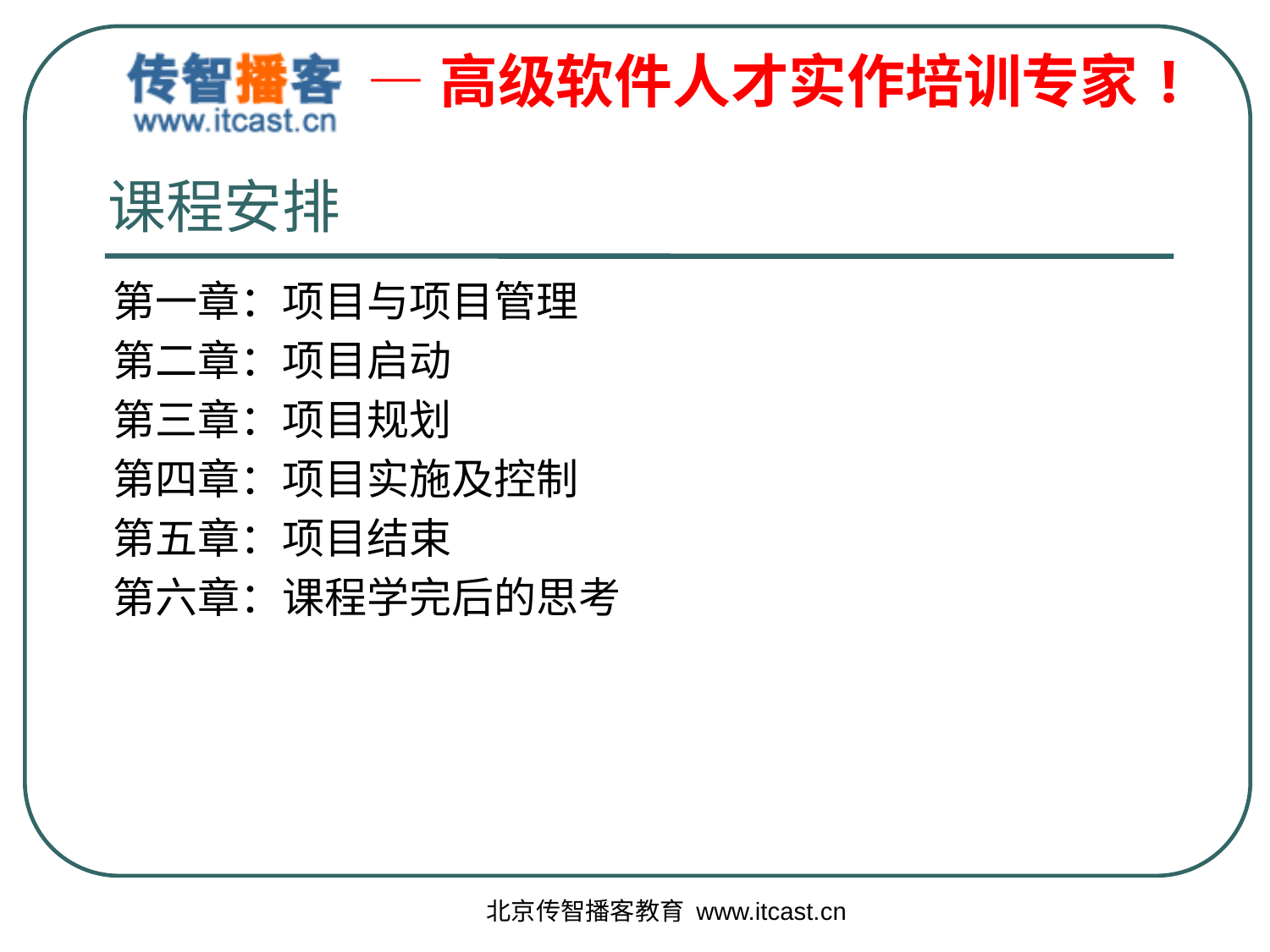

# 课程安排
第一章：项目与项目管理
第二章：项目启动
第三章：项目规划
第四章：项目实施及控制
第五章：项目结束
第六章：课程学完后的思考
北京传智播客教育 www.itcast.cn